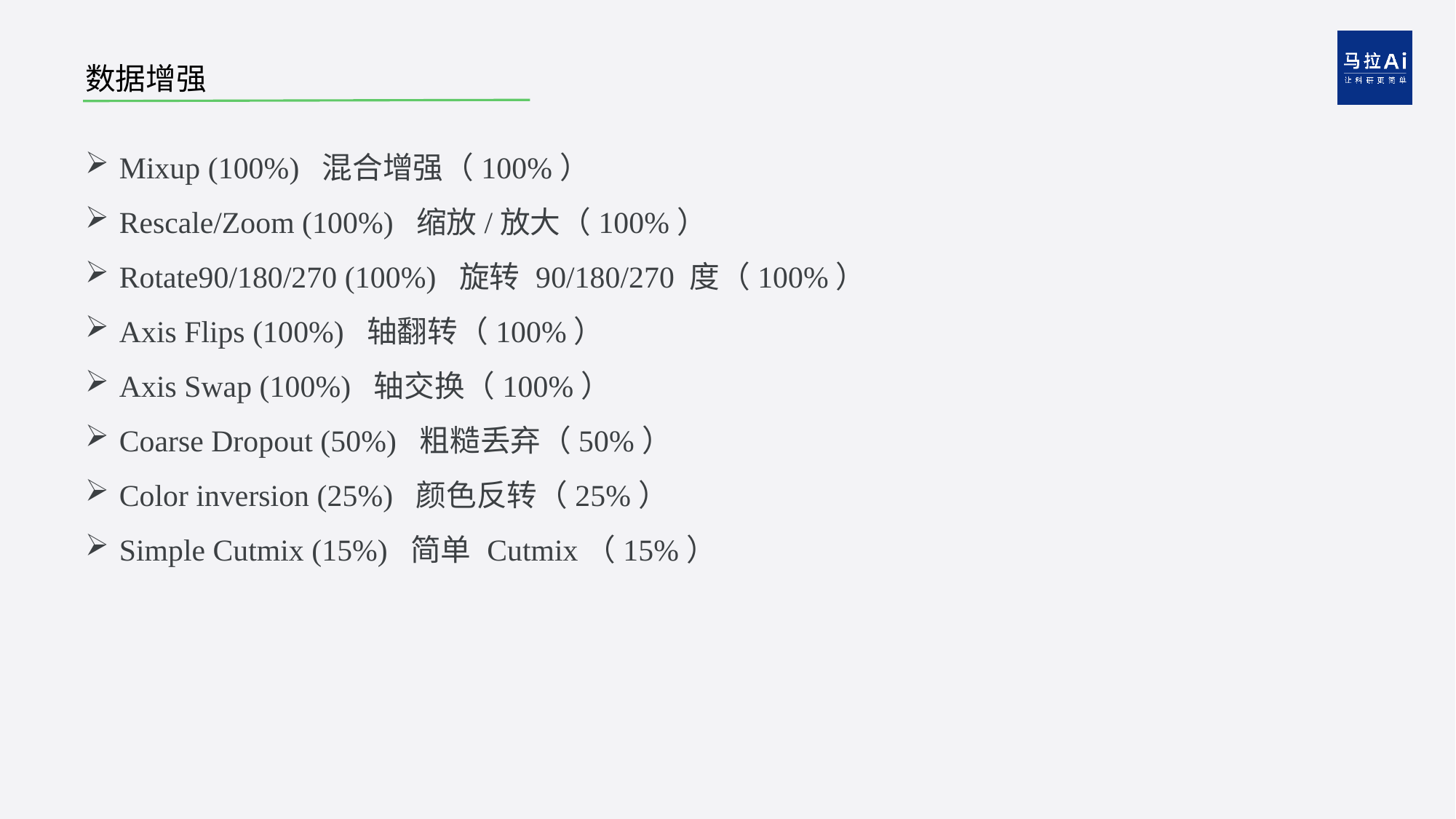

# 数据增强
Mixup (100%)  混合增强（100%）
Rescale/Zoom (100%)  缩放/放大（100%）
Rotate90/180/270 (100%)  旋转 90/180/270 度（100%）
Axis Flips (100%)  轴翻转（100%）
Axis Swap (100%)  轴交换（100%）
Coarse Dropout (50%)  粗糙丢弃（50%）
Color inversion (25%)  颜色反转（25%）
Simple Cutmix (15%)  简单 Cutmix（15%）